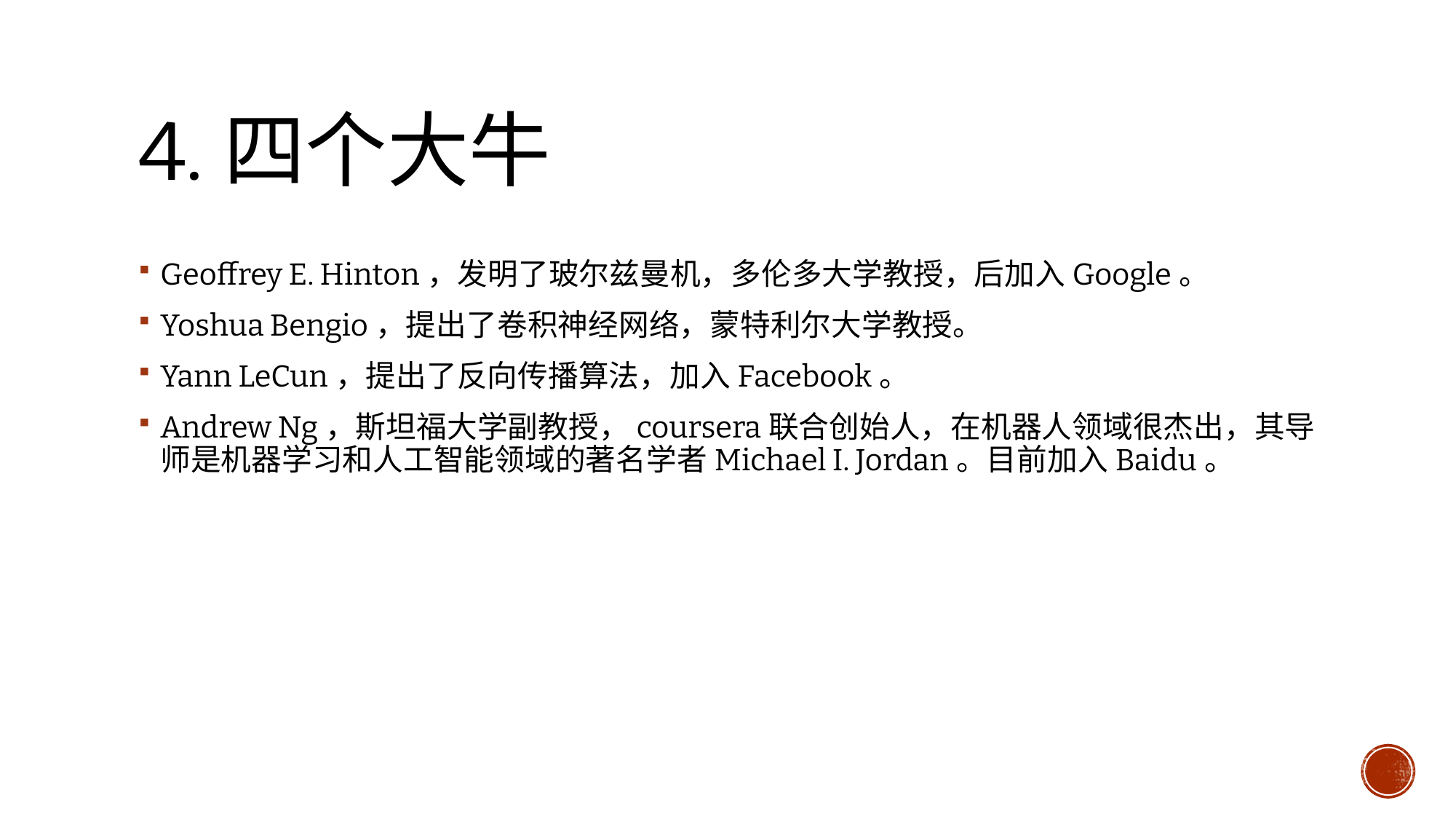

# 4.四个大牛
Geoffrey E. Hinton，发明了玻尔兹曼机，多伦多大学教授，后加入Google。
Yoshua Bengio，提出了卷积神经网络，蒙特利尔大学教授。
Yann LeCun，提出了反向传播算法，加入Facebook。
Andrew Ng，斯坦福大学副教授，coursera联合创始人，在机器人领域很杰出，其导师是机器学习和人工智能领域的著名学者Michael I. Jordan。目前加入Baidu。